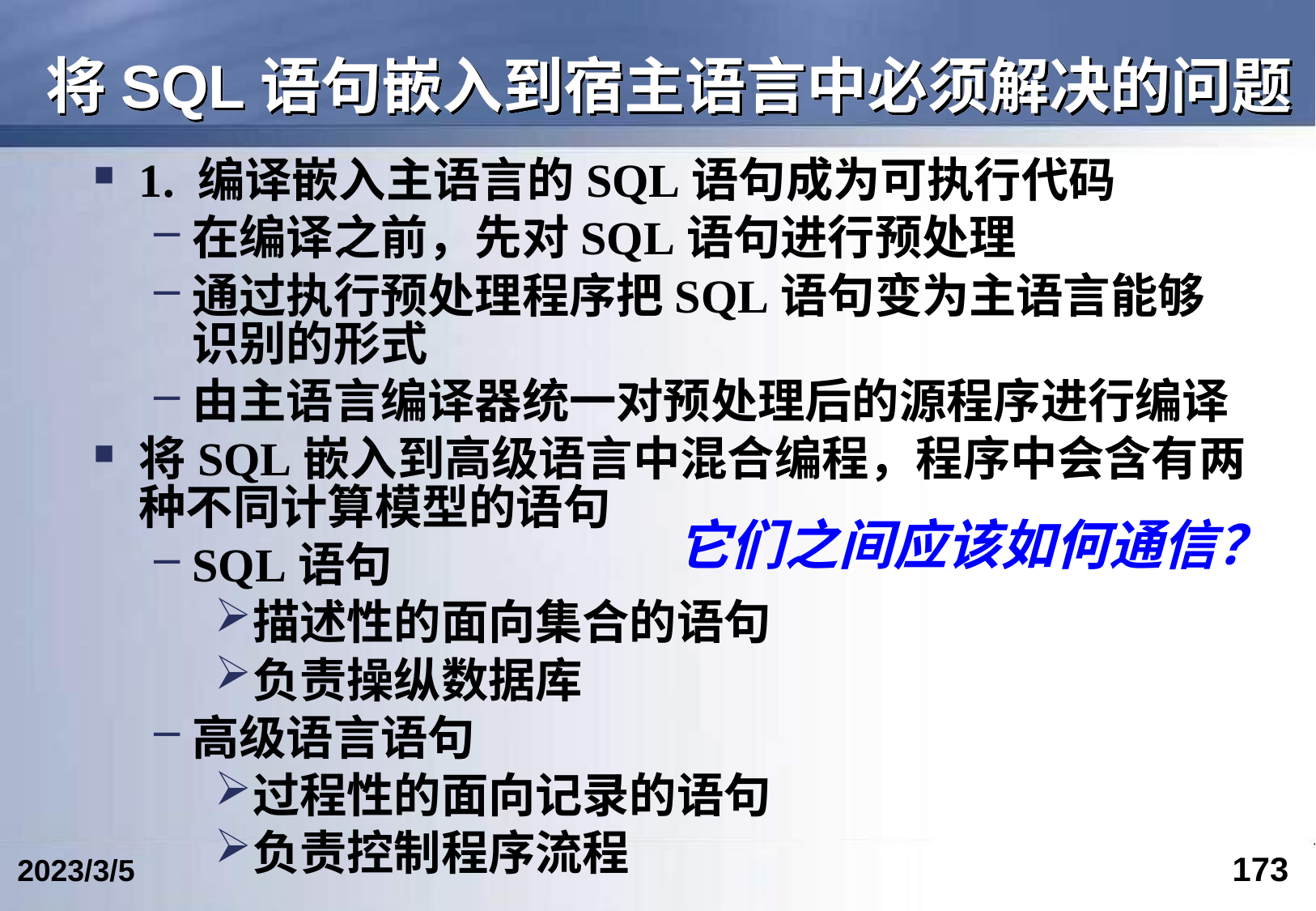

# 将SQL语句嵌入到宿主语言中必须解决的问题
1. 编译嵌入主语言的SQL语句成为可执行代码
在编译之前，先对SQL语句进行预处理
通过执行预处理程序把SQL语句变为主语言能够识别的形式
由主语言编译器统一对预处理后的源程序进行编译
将SQL嵌入到高级语言中混合编程，程序中会含有两种不同计算模型的语句
SQL语句
描述性的面向集合的语句
负责操纵数据库
高级语言语句
过程性的面向记录的语句
负责控制程序流程
它们之间应该如何通信？
173
2023/3/5